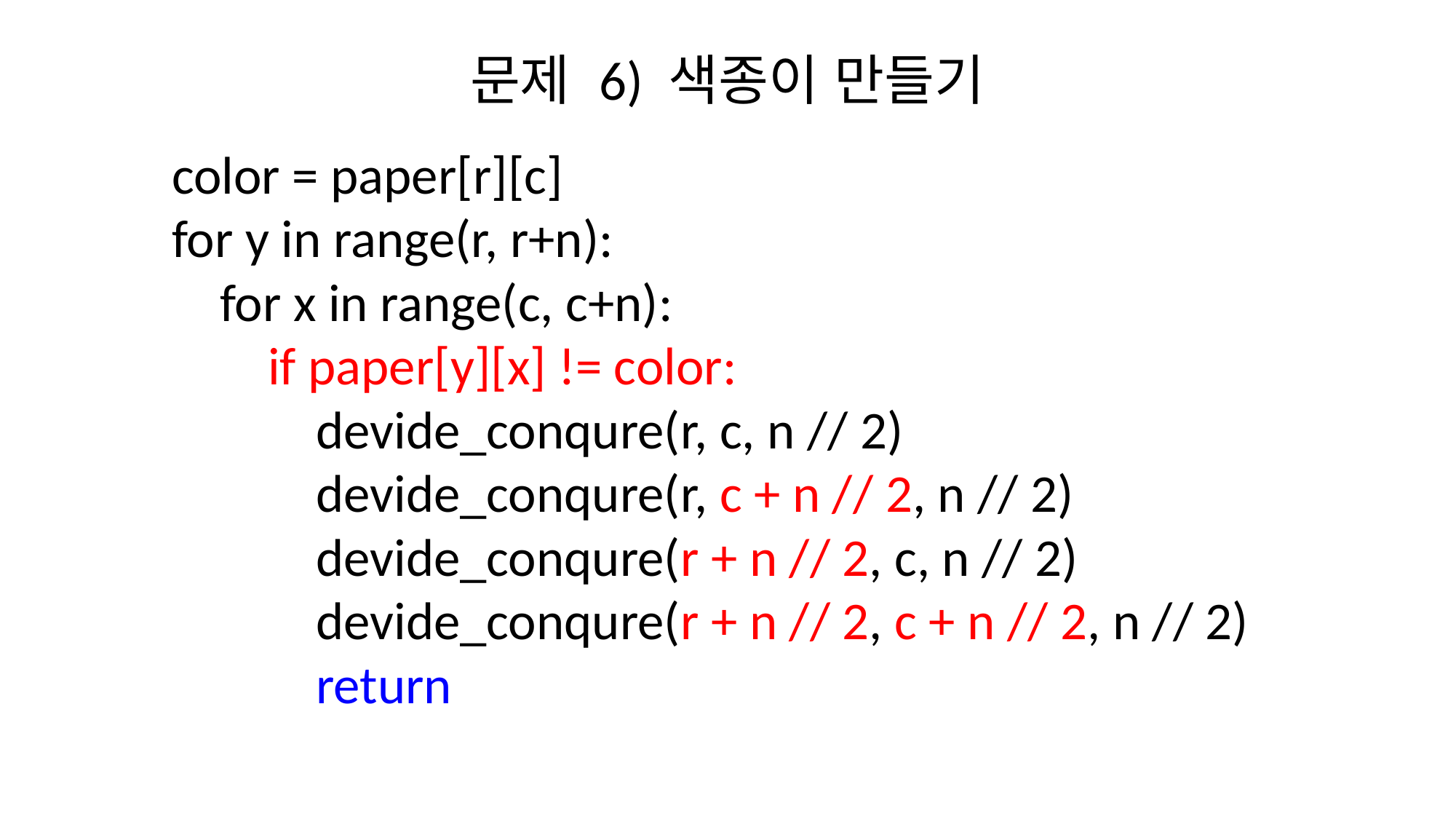

# 문제 6) 색종이 만들기
color = paper[r][c]
for y in range(r, r+n):
    for x in range(c, c+n):
        if paper[y][x] != color:
            devide_conqure(r, c, n // 2)
            devide_conqure(r, c + n // 2, n // 2)
            devide_conqure(r + n // 2, c, n // 2)
            devide_conqure(r + n // 2, c + n // 2, n // 2)
            return